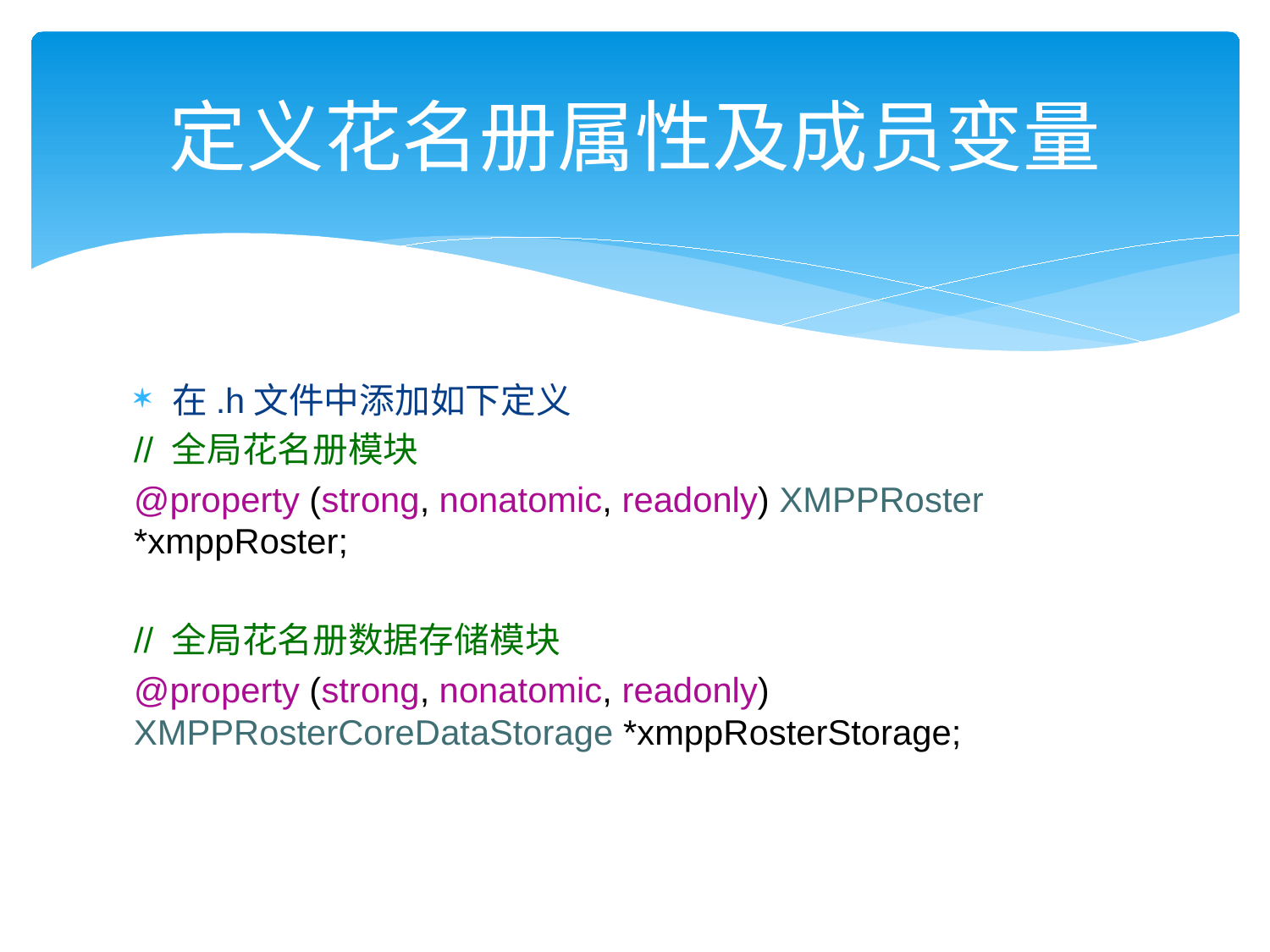

# 定义花名册属性及成员变量
在.h文件中添加如下定义
// 全局花名册模块
@property (strong, nonatomic, readonly) XMPPRoster *xmppRoster;

// 全局花名册数据存储模块
@property (strong, nonatomic, readonly) XMPPRosterCoreDataStorage *xmppRosterStorage;